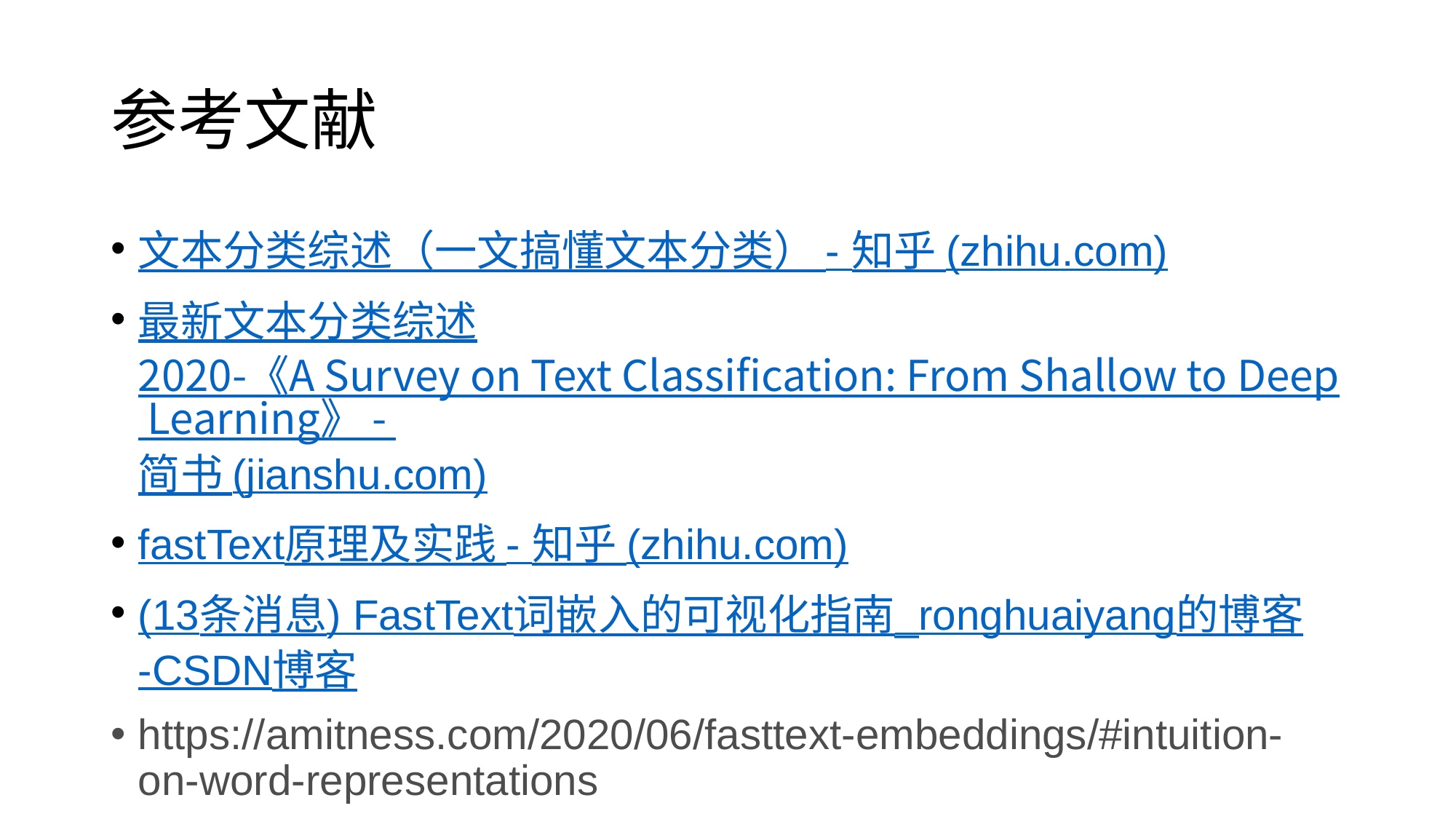

# 参考文献
文本分类综述（一文搞懂文本分类） - 知乎 (zhihu.com)
最新文本分类综述2020-《A Survey on Text Classification: From Shallow to Deep Learning》 - 简书 (jianshu.com)
fastText原理及实践 - 知乎 (zhihu.com)
(13条消息) FastText词嵌入的可视化指南_ronghuaiyang的博客-CSDN博客
https://amitness.com/2020/06/fasttext-embeddings/#intuition-on-word-representations